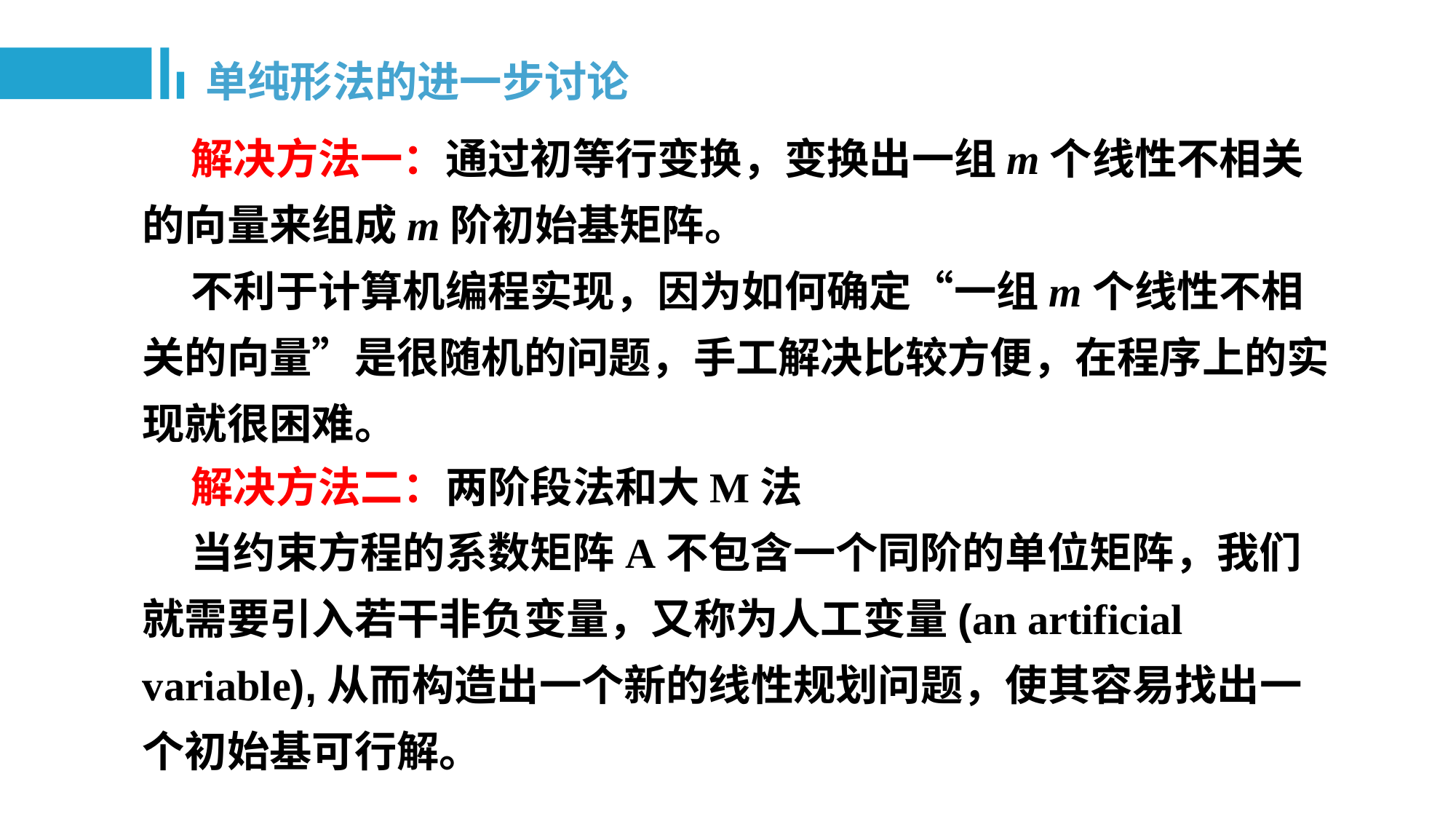

单纯形法的进一步讨论

    解决方法一：通过初等行变换，变换出一组m个线性不相关的向量来组成m阶初始基矩阵。
    不利于计算机编程实现，因为如何确定“一组m个线性不相关的向量”是很随机的问题，手工解决比较方便，在程序上的实现就很困难。
    解决方法二：两阶段法和大M法
    当约束方程的系数矩阵A不包含一个同阶的单位矩阵，我们就需要引入若干非负变量，又称为人工变量(an artificial variable),从而构造出一个新的线性规划问题，使其容易找出一个初始基可行解。